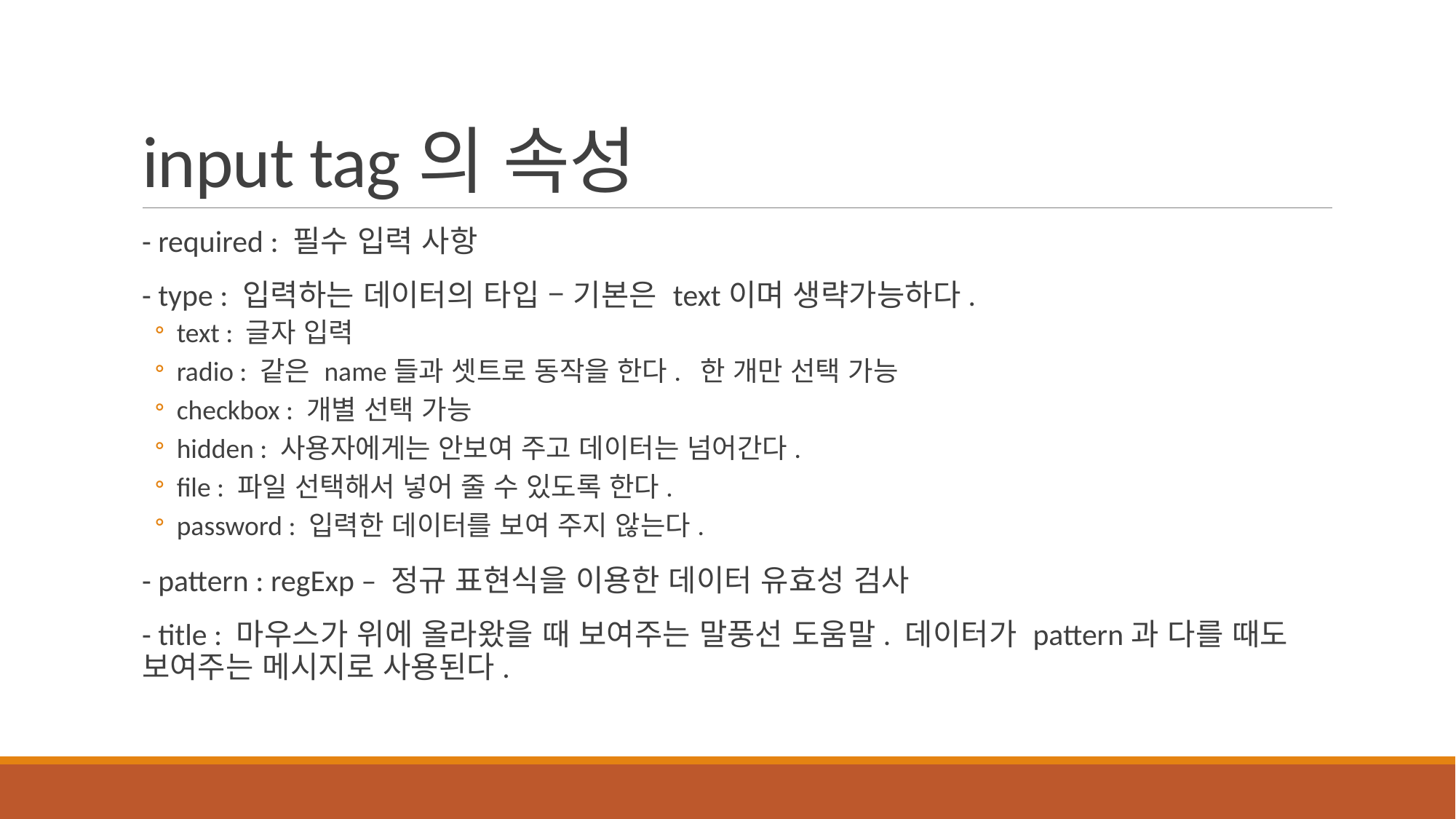

# input tag의 속성
- required : 필수 입력 사항
- type : 입력하는 데이터의 타입 – 기본은 text이며 생략가능하다.
text : 글자 입력
radio : 같은 name들과 셋트로 동작을 한다.  한 개만 선택 가능
checkbox : 개별 선택 가능
hidden : 사용자에게는 안보여 주고 데이터는 넘어간다.
file : 파일 선택해서 넣어 줄 수 있도록 한다.
password : 입력한 데이터를 보여 주지 않는다.
- pattern : regExp – 정규 표현식을 이용한 데이터 유효성 검사
- title : 마우스가 위에 올라왔을 때 보여주는 말풍선 도움말. 데이터가 pattern과 다를 때도 보여주는 메시지로 사용된다.